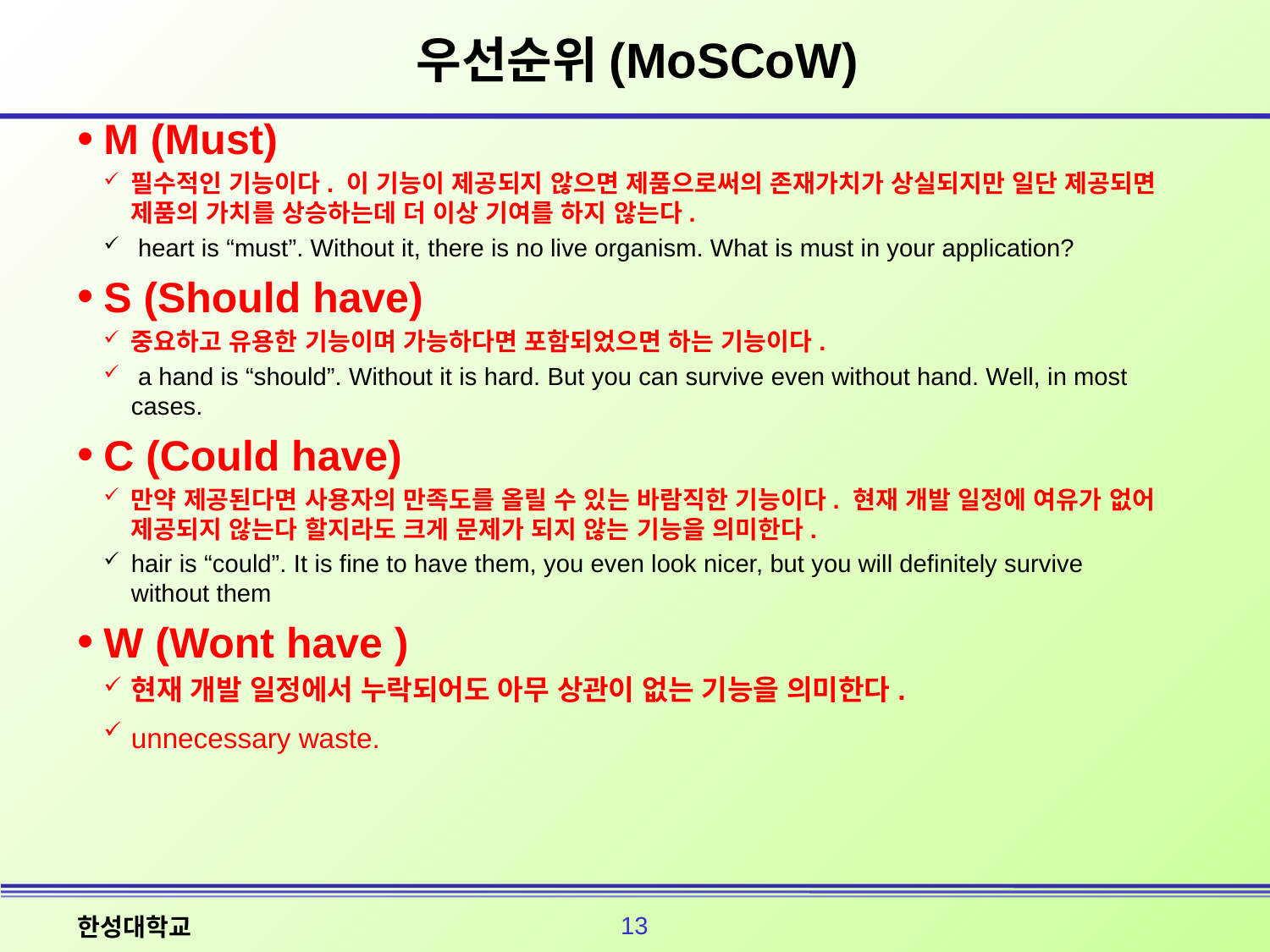

# 우선순위(MoSCoW)
M (Must)
필수적인 기능이다. 이 기능이 제공되지 않으면 제품으로써의 존재가치가 상실되지만 일단 제공되면 제품의 가치를 상승하는데 더 이상 기여를 하지 않는다.
 heart is “must”. Without it, there is no live organism. What is must in your application?
S (Should have)
중요하고 유용한 기능이며 가능하다면 포함되었으면 하는 기능이다.
 a hand is “should”. Without it is hard. But you can survive even without hand. Well, in most cases.
C (Could have)
만약 제공된다면 사용자의 만족도를 올릴 수 있는 바람직한 기능이다. 현재 개발 일정에 여유가 없어 제공되지 않는다 할지라도 크게 문제가 되지 않는 기능을 의미한다.
hair is “could”. It is fine to have them, you even look nicer, but you will definitely survive without them
W (Wont have )
현재 개발 일정에서 누락되어도 아무 상관이 없는 기능을 의미한다.
unnecessary waste.